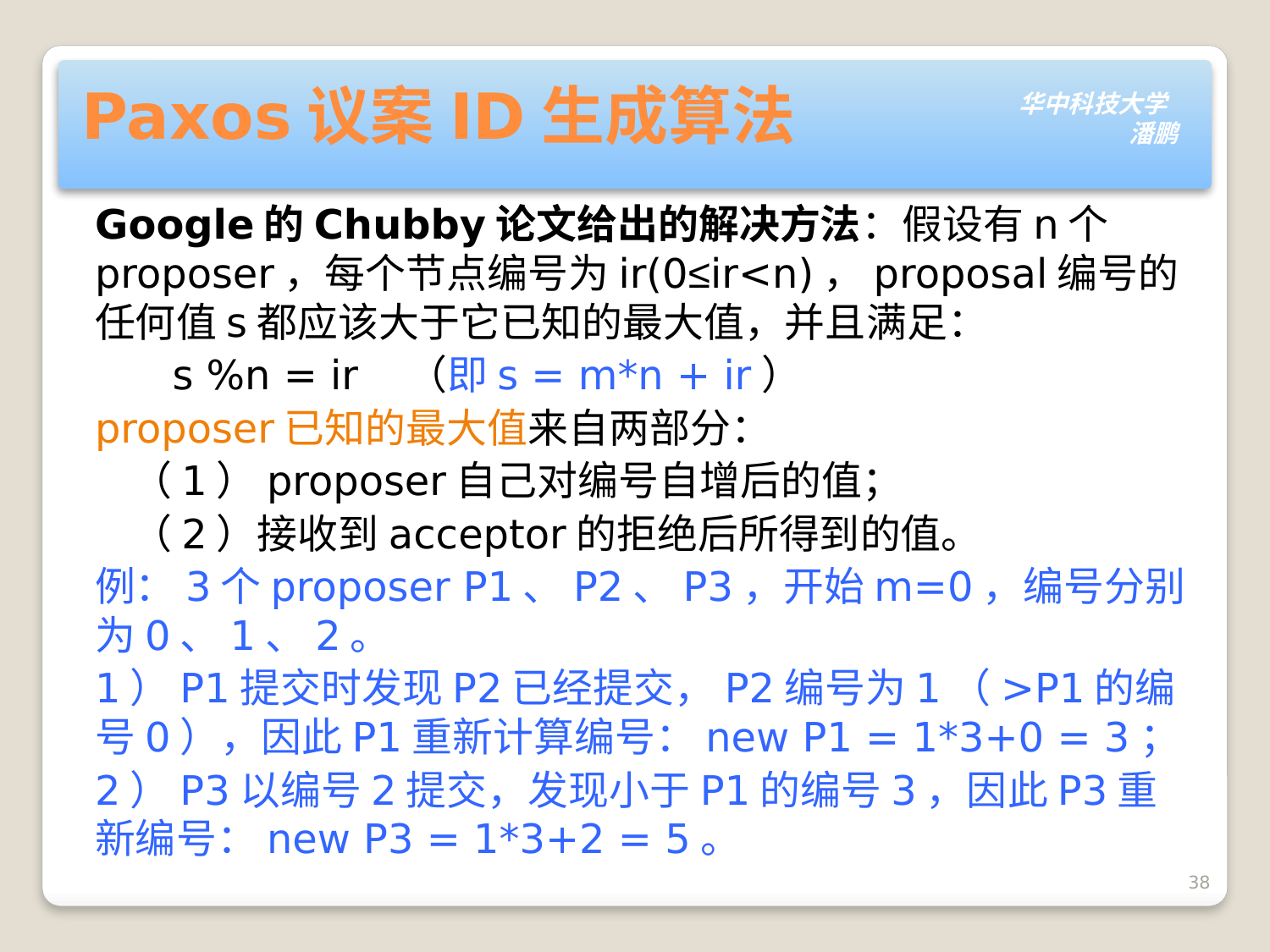

# Paxos议案ID生成算法
Google的Chubby论文给出的解决方法：假设有n个proposer，每个节点编号为ir(0≤ir<n)，proposal编号的任何值s都应该大于它已知的最大值，并且满足：
      s %n = ir   （即s = m*n + ir）
proposer已知的最大值来自两部分：
   （1）proposer自己对编号自增后的值；
   （2）接收到acceptor的拒绝后所得到的值。
例：3个proposer P1、P2、P3，开始m=0，编号分别为0、1、2。
1）P1提交时发现P2已经提交，P2编号为1（>P1的编号0），因此P1重新计算编号：new P1 = 1*3+0 = 3；
2）P3以编号2提交，发现小于P1的编号3，因此P3重新编号：new P3 = 1*3+2 = 5。
38